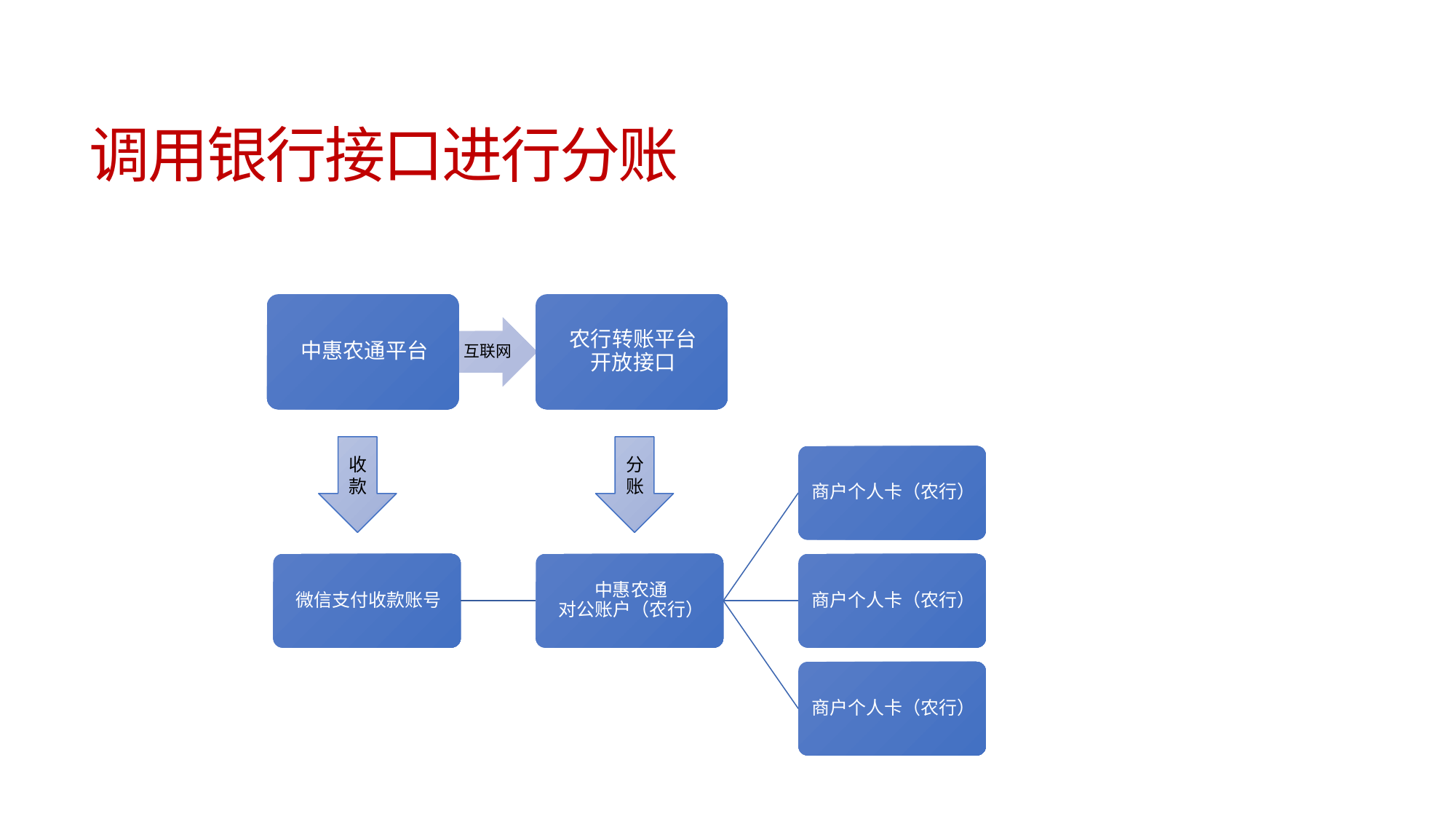

# 调用银行接口进行分账
中惠农通平台
互联网
农行转账平台
开放接口
收款
分账
微信支付收款账号

中惠农通
对公账户（农行）

商户个人卡（农行）

商户个人卡（农行）

商户个人卡（农行）